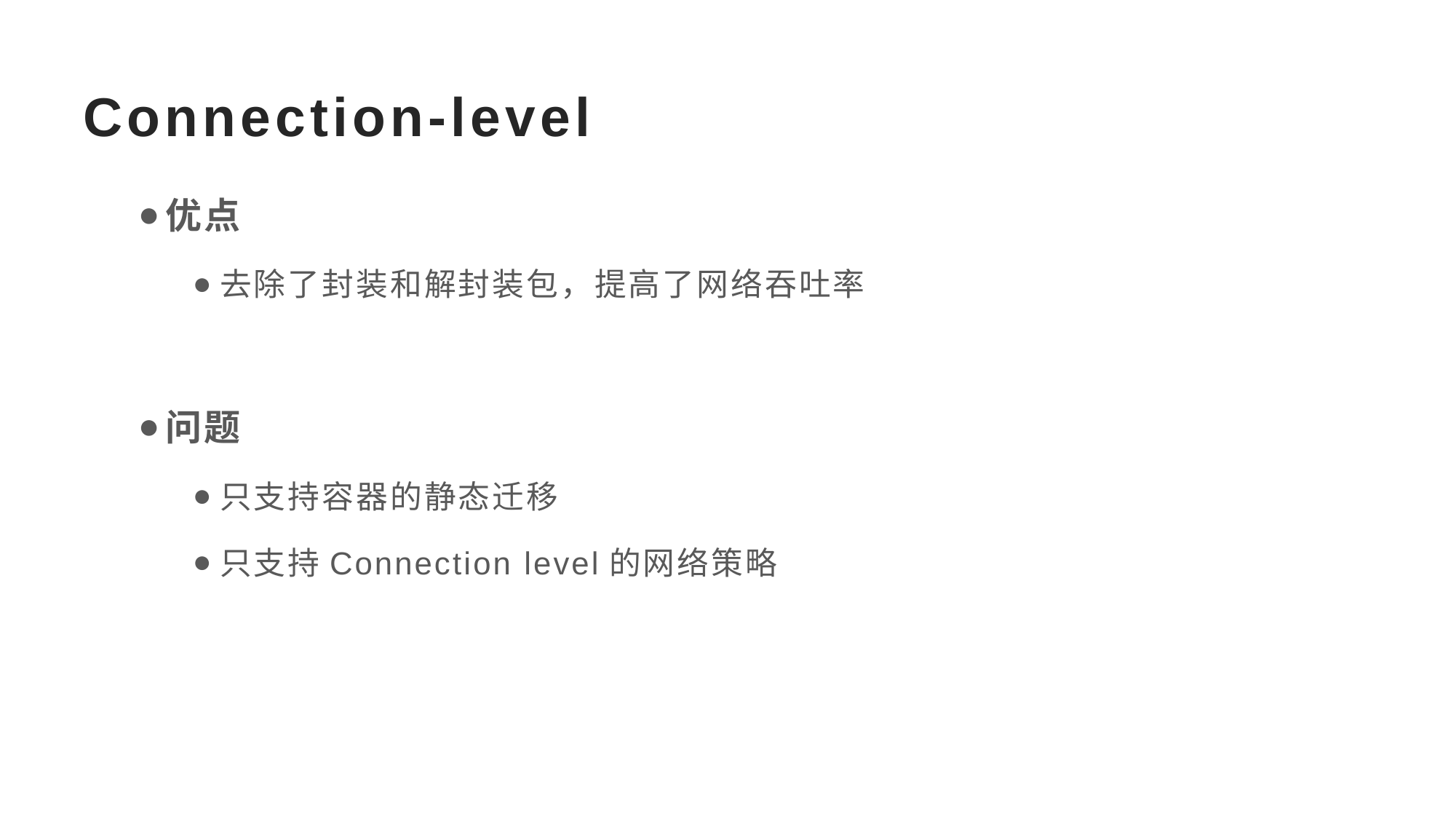

# Connection-level
优点
去除了封装和解封装包，提高了网络吞吐率

问题
只支持容器的静态迁移
只支持Connection level的网络策略